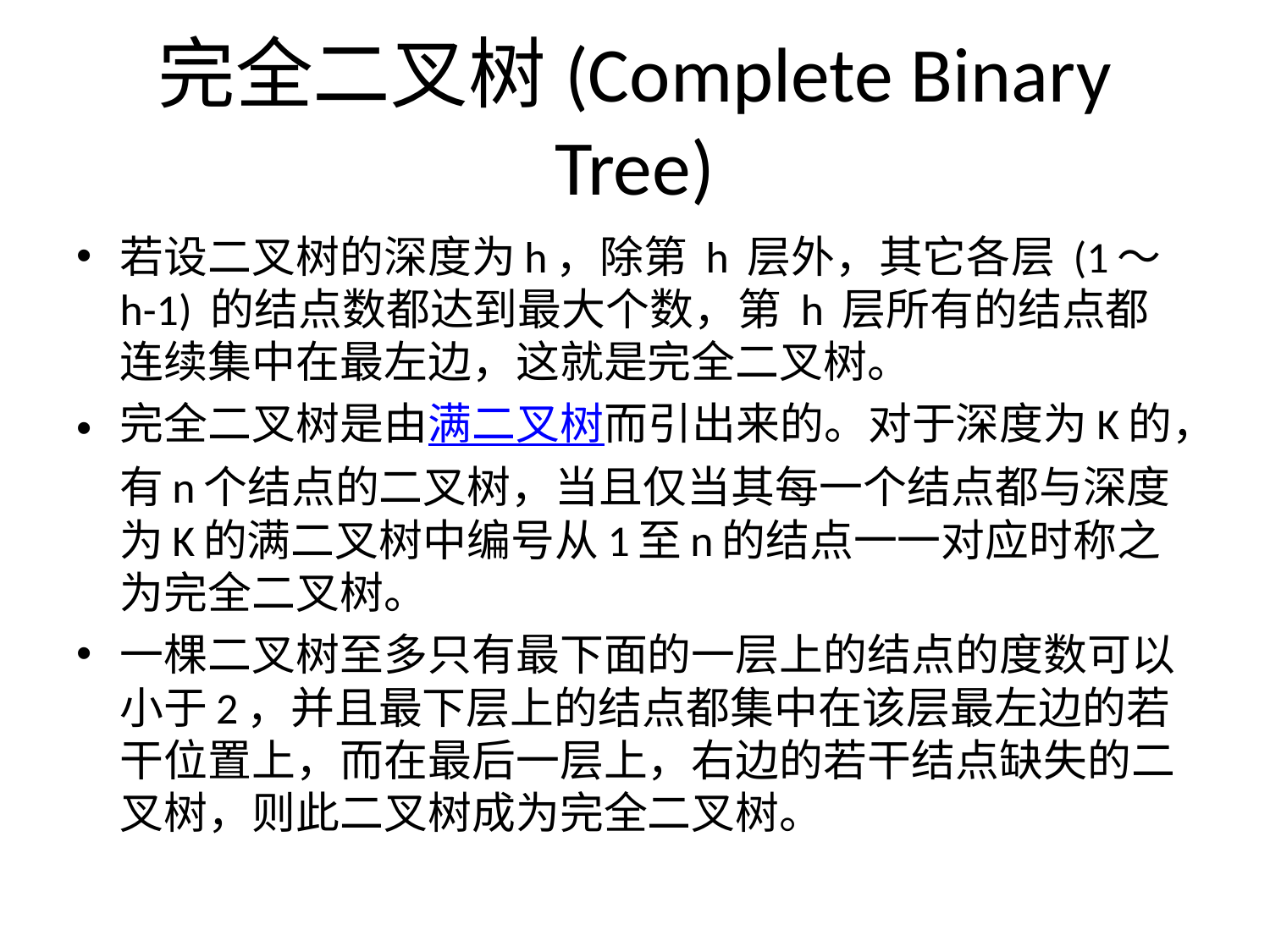

# 完全二叉树(Complete Binary Tree)
若设二叉树的深度为h，除第 h 层外，其它各层 (1～h-1) 的结点数都达到最大个数，第 h 层所有的结点都连续集中在最左边，这就是完全二叉树。
完全二叉树是由满二叉树而引出来的。对于深度为K的，有n个结点的二叉树，当且仅当其每一个结点都与深度为K的满二叉树中编号从1至n的结点一一对应时称之为完全二叉树。
一棵二叉树至多只有最下面的一层上的结点的度数可以小于2，并且最下层上的结点都集中在该层最左边的若干位置上，而在最后一层上，右边的若干结点缺失的二叉树，则此二叉树成为完全二叉树。